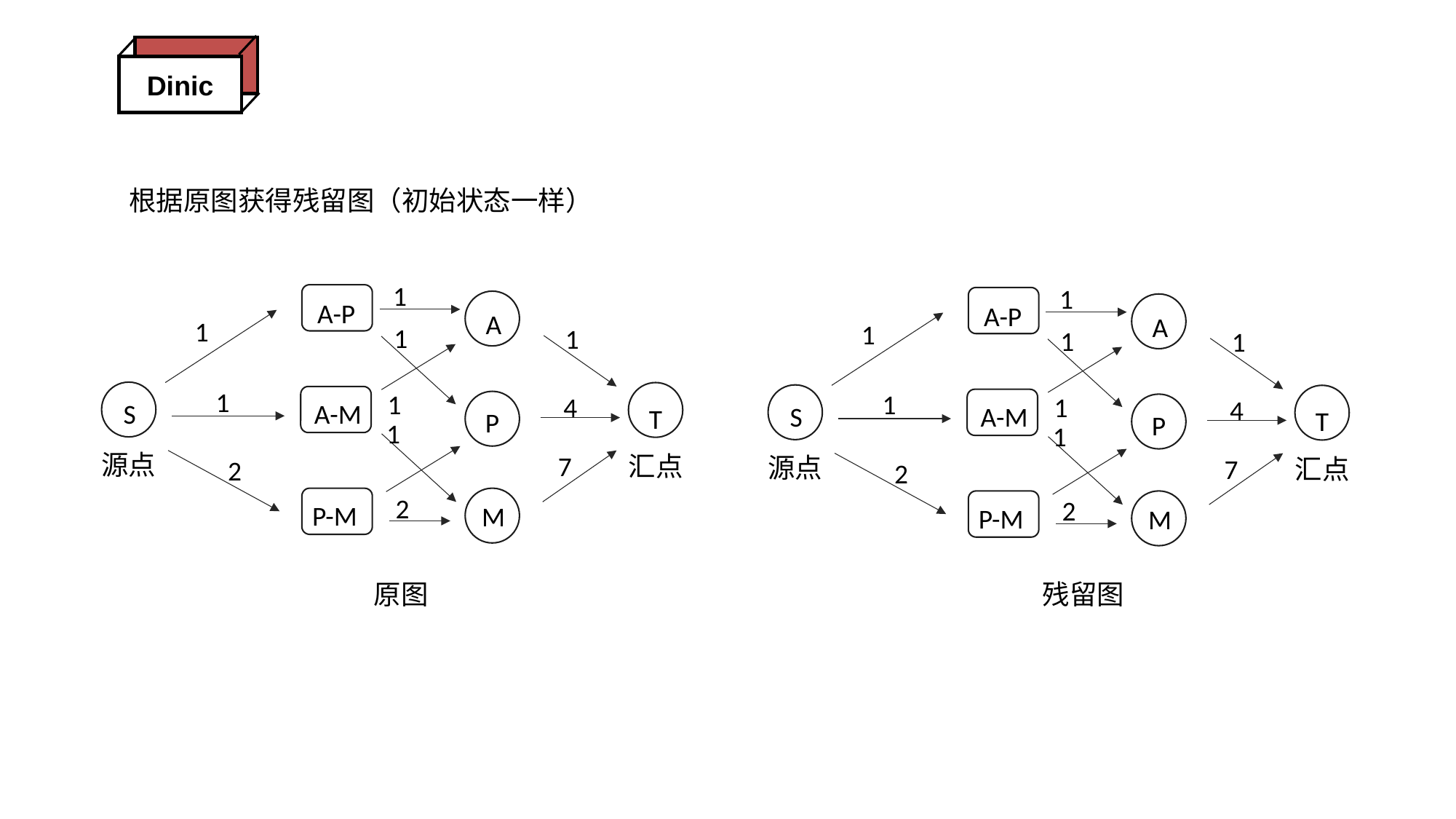

Dinic
根据原图获得残留图（初始状态一样）
1

A-P

A
1
1
1
1
1

4

S
A-M

T
P
1
源点
汇点
7
2
2

P-M
M
1

A-P

A
1
1
1
1
1

4

S
A-M

T
P
1
源点
汇点
7
2
2

P-M
M
原图
残留图